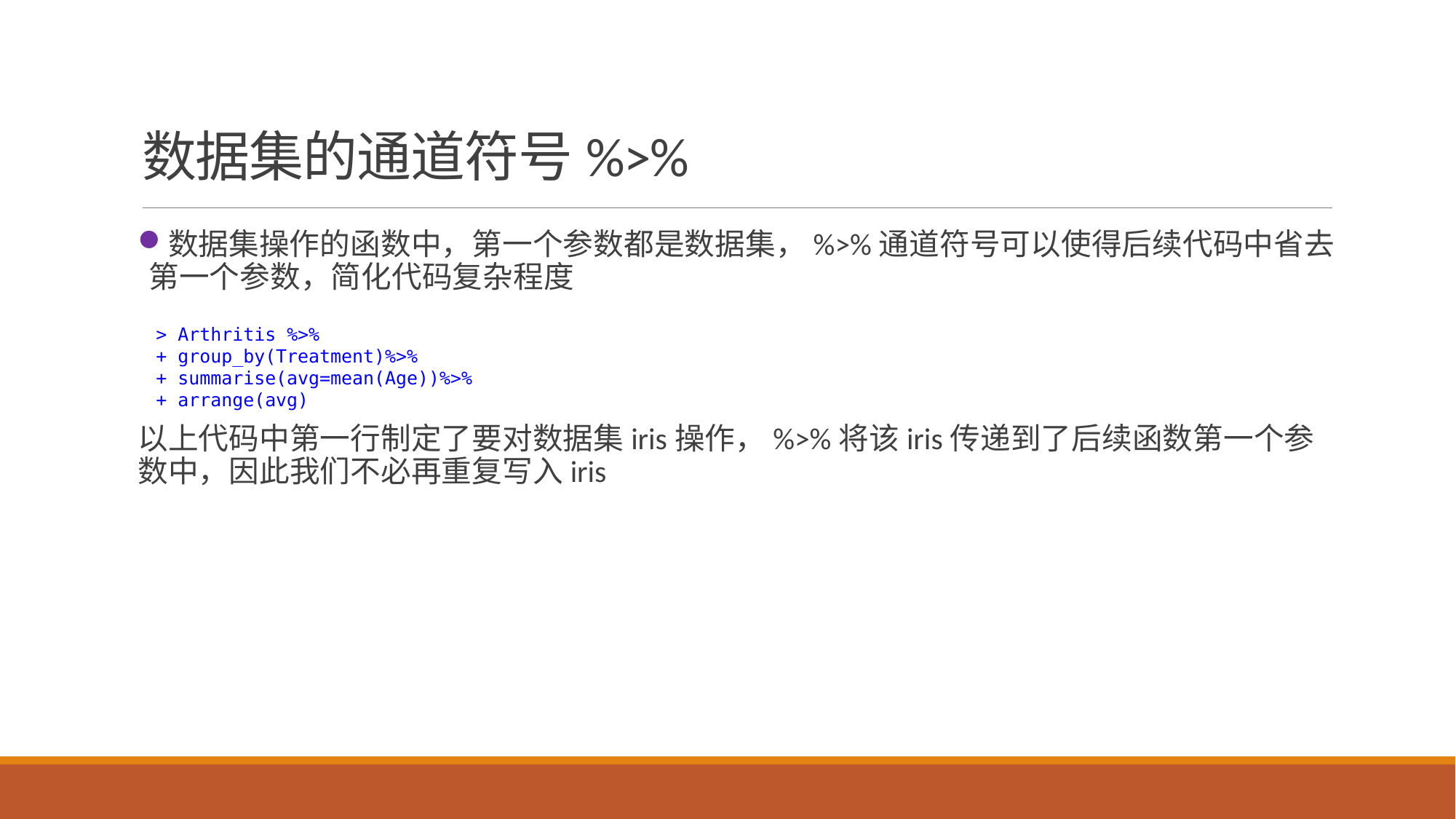

# 数据集的通道符号%>%
数据集操作的函数中，第一个参数都是数据集，%>%通道符号可以使得后续代码中省去第一个参数，简化代码复杂程度

以上代码中第一行制定了要对数据集iris操作，%>%将该iris传递到了后续函数第一个参数中，因此我们不必再重复写入iris
> Arthritis %>%
+ group_by(Treatment)%>%
+ summarise(avg=mean(Age))%>%
+ arrange(avg)